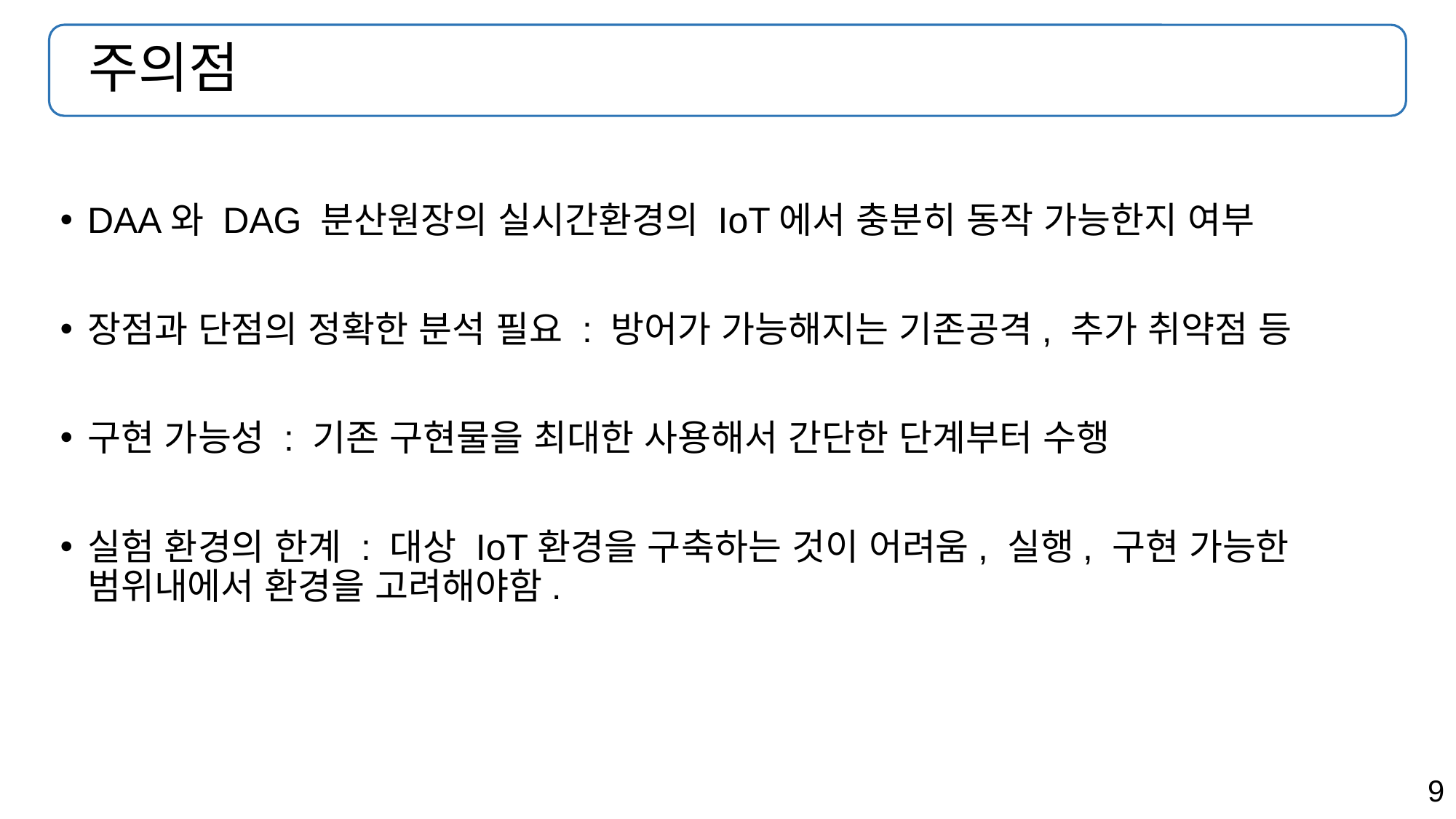

# 주의점

DAA와 DAG 분산원장의 실시간환경의 IoT에서 충분히 동작 가능한지 여부

장점과 단점의 정확한 분석 필요 : 방어가 가능해지는 기존공격, 추가 취약점 등

구현 가능성 : 기존 구현물을 최대한 사용해서 간단한 단계부터 수행

실험 환경의 한계 : 대상 IoT환경을 구축하는 것이 어려움, 실행, 구현 가능한 범위내에서 환경을 고려해야함.